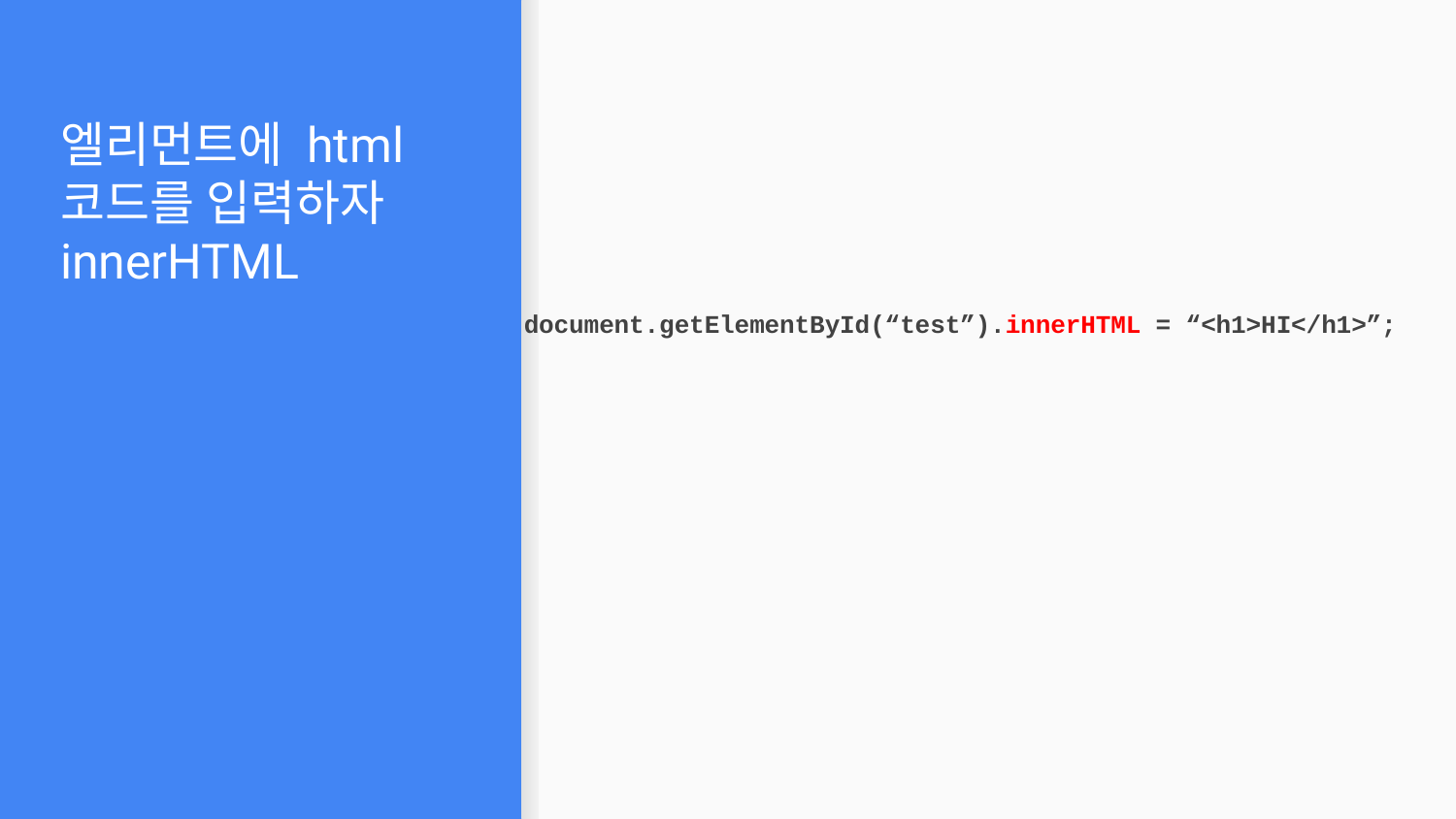

# 엘리먼트에 html 코드를 입력하자
innerHTML

document.getElementById(“test”).innerHTML = “<h1>HI</h1>”;